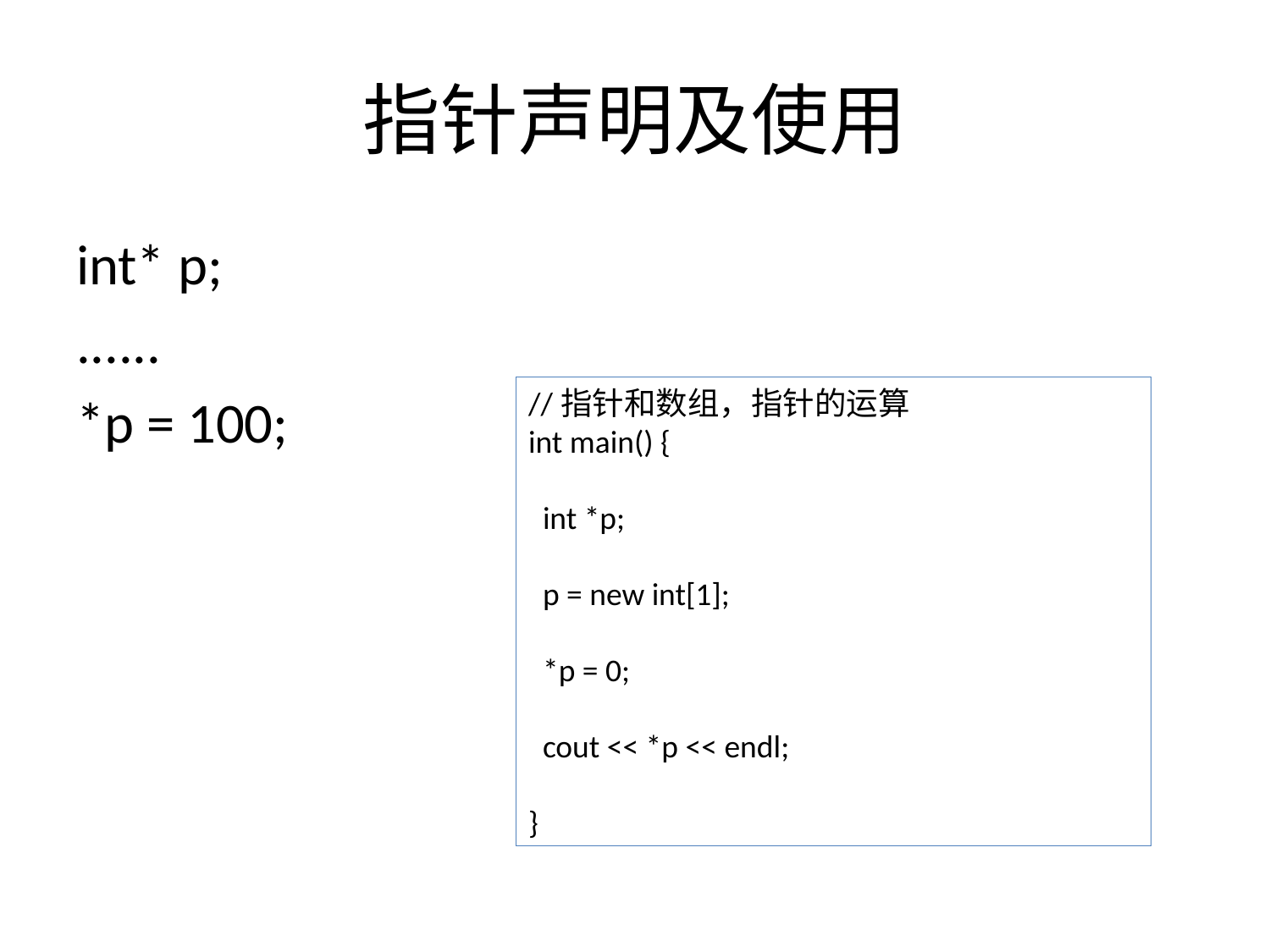

# 指针声明及使用
int* p;
......
*p = 100;

//指针和数组，指针的运算
int main() {

  int *p;

  p = new int[1];

  *p = 0;

  cout << *p << endl;

}